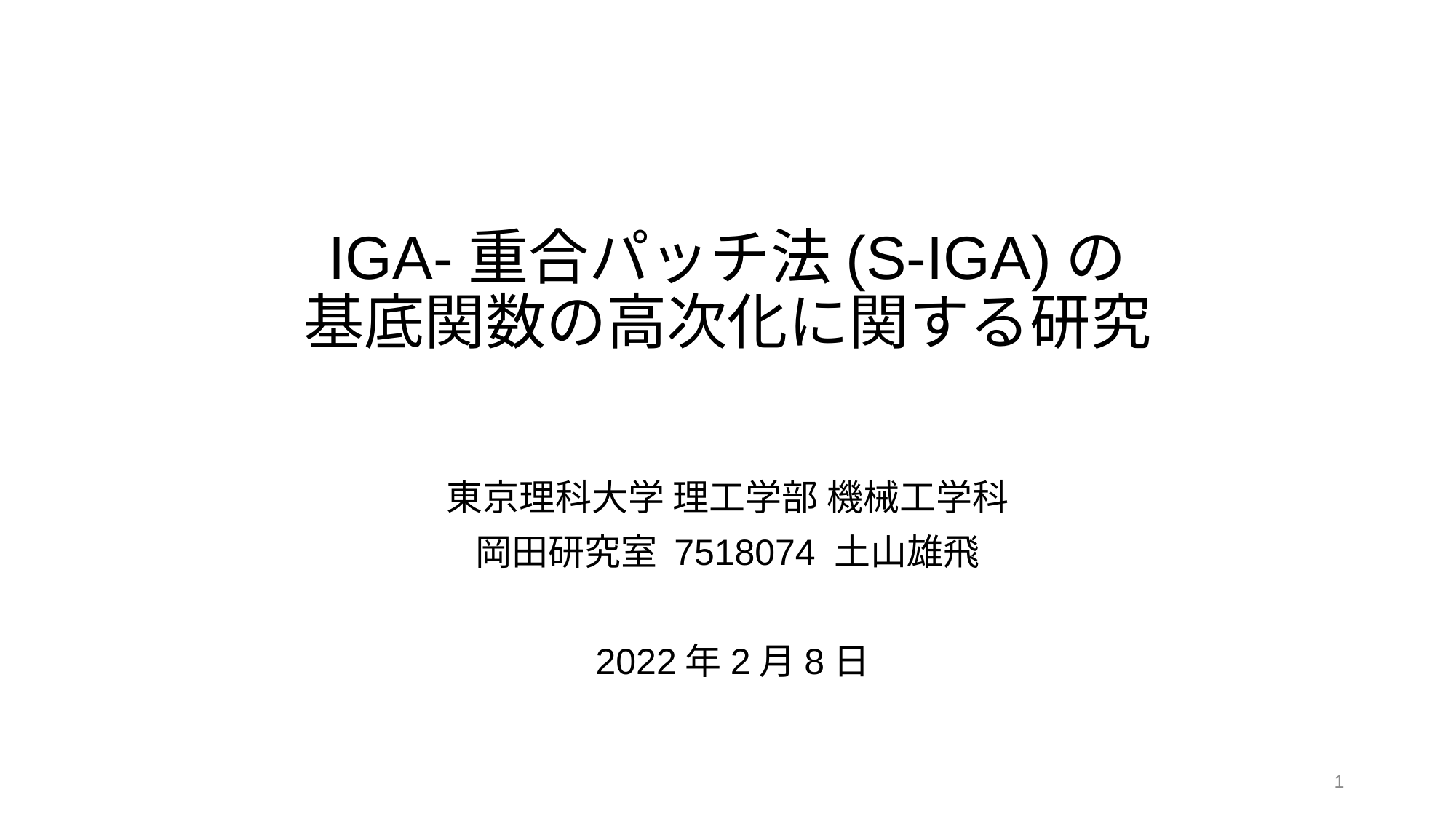

# IGA-重合パッチ法(S-IGA)の 基底関数の高次化に関する研究
東京理科大学 理工学部 機械工学科
岡田研究室 7518074 土山雄飛

 2022年2月8日
1